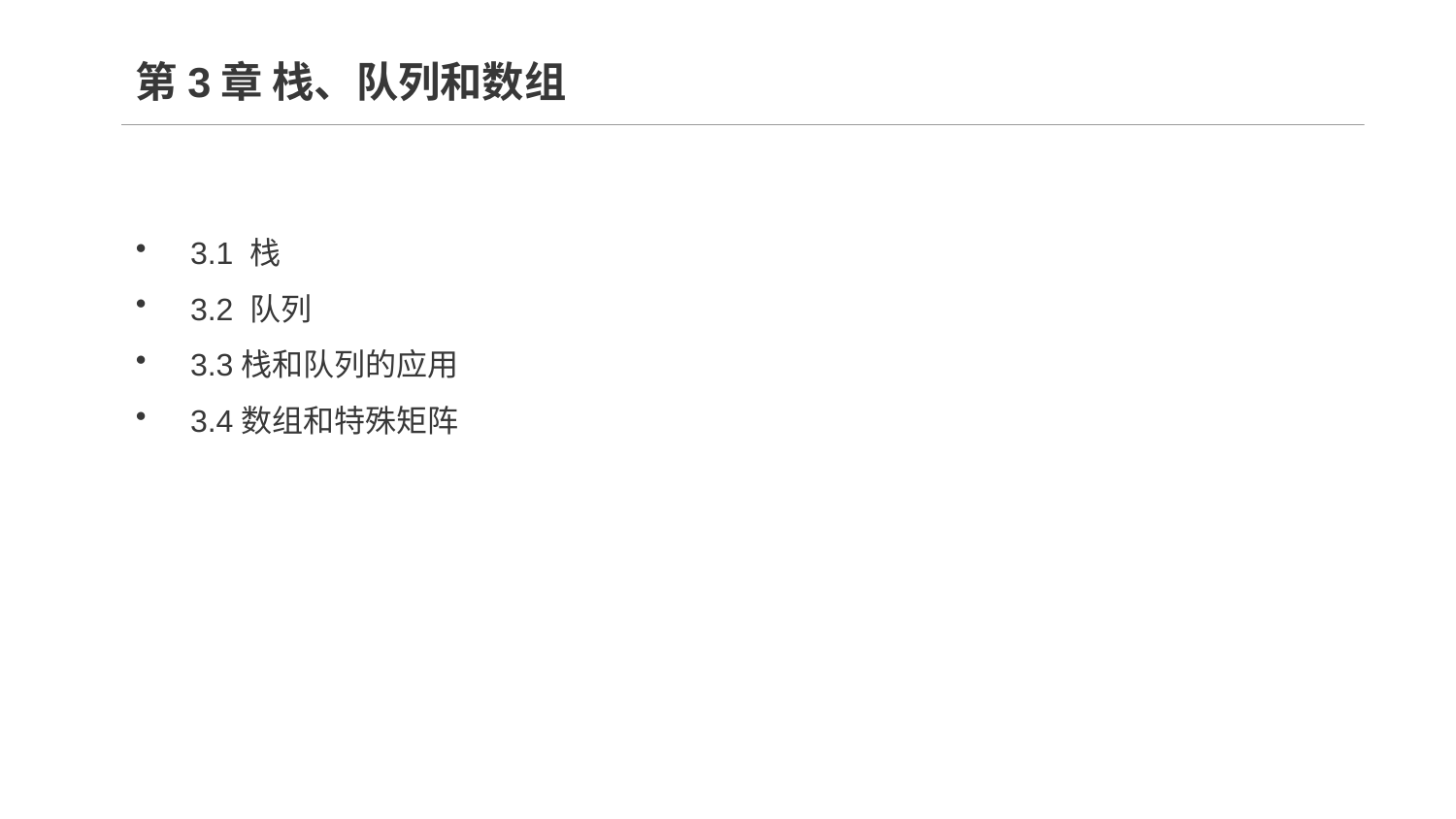

第3章 栈、队列和数组

3.1 栈
3.2 队列
3.3栈和队列的应用
3.4数组和特殊矩阵